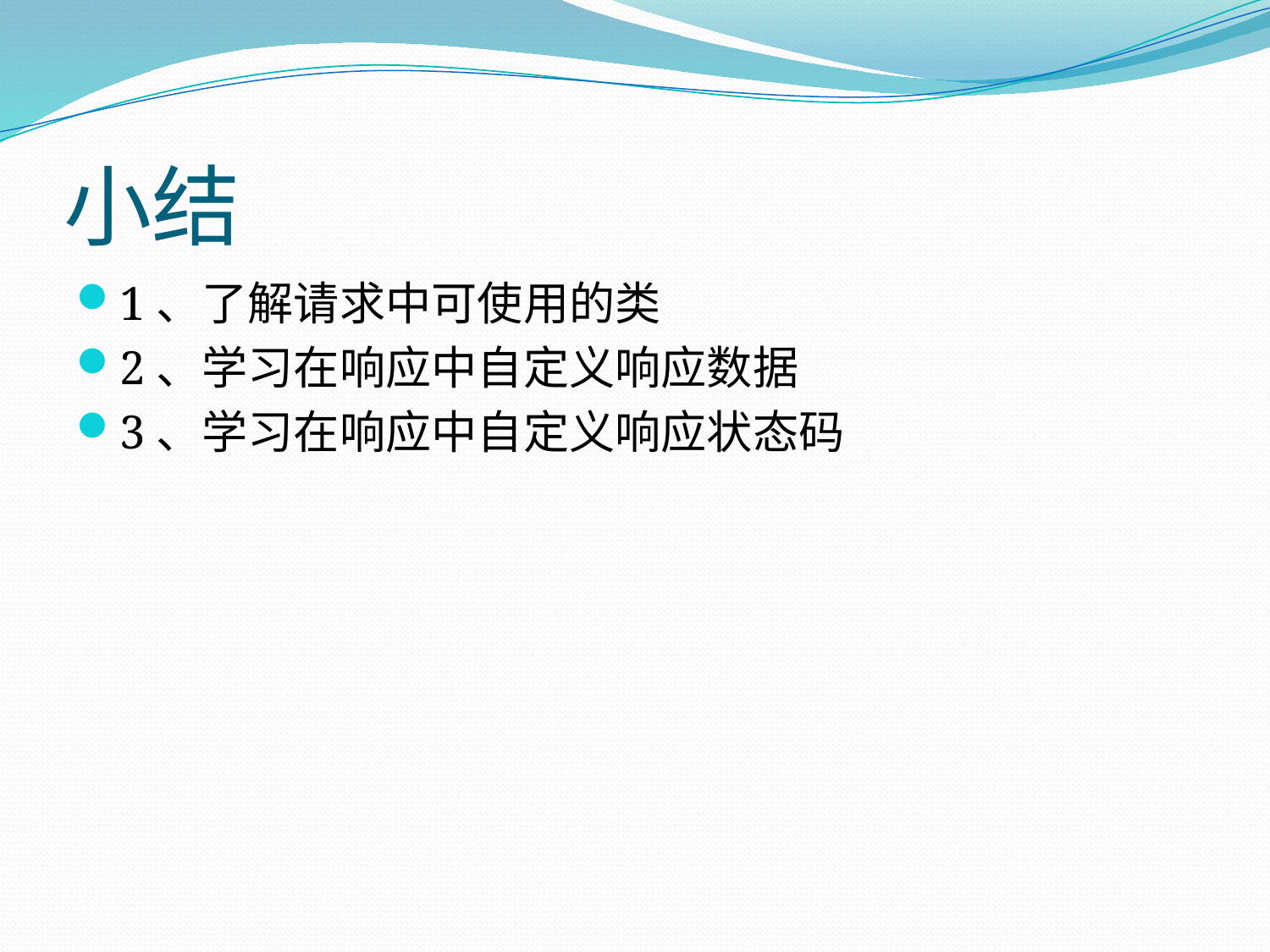

# 小结
1、了解请求中可使用的类
2、学习在响应中自定义响应数据
3、学习在响应中自定义响应状态码